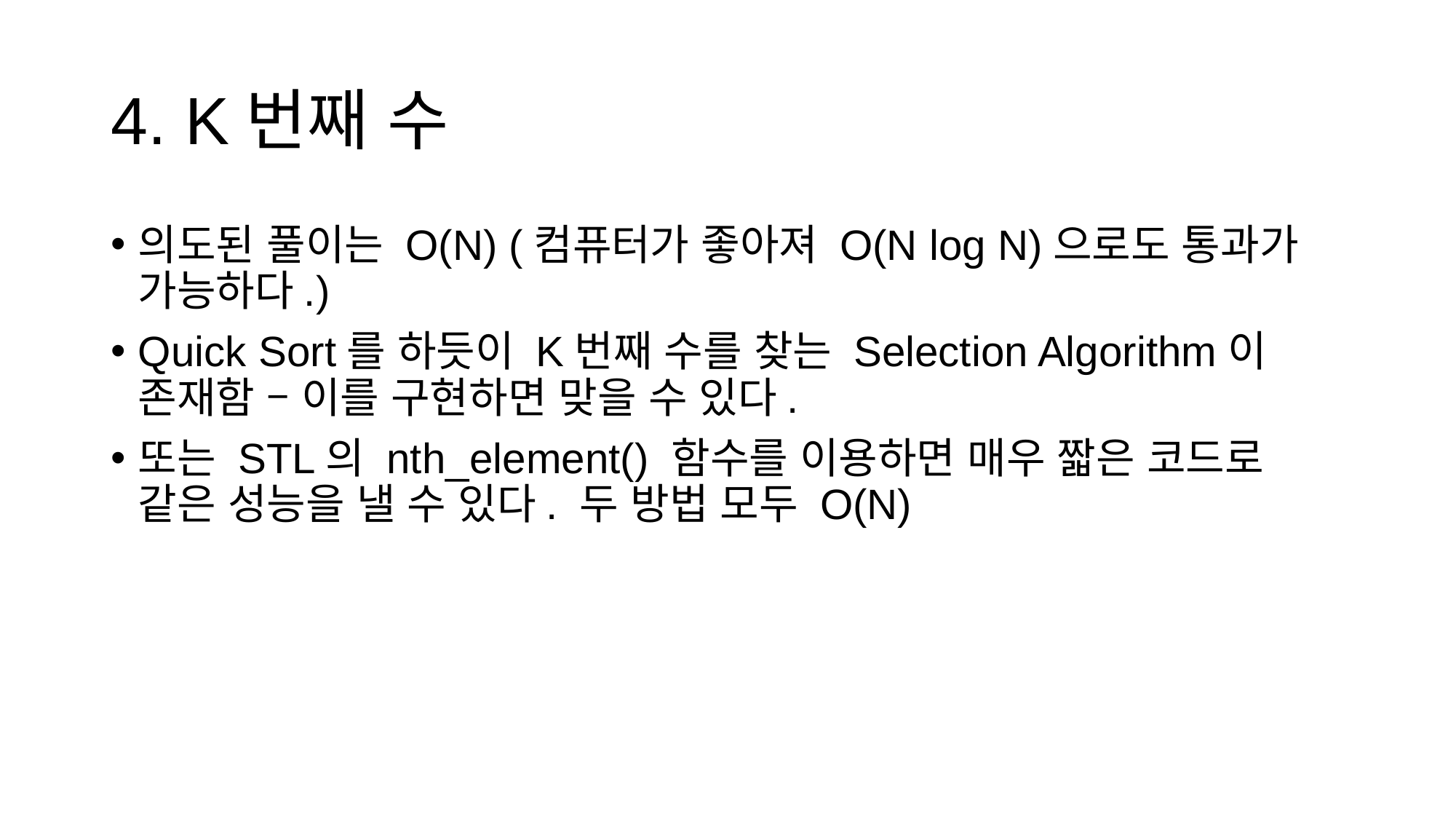

# 4. K번째 수
의도된 풀이는 O(N) (컴퓨터가 좋아져 O(N log N)으로도 통과가 가능하다.)
Quick Sort를 하듯이 K번째 수를 찾는 Selection Algorithm이 존재함 – 이를 구현하면 맞을 수 있다.
또는 STL의 nth_element() 함수를 이용하면 매우 짧은 코드로 같은 성능을 낼 수 있다. 두 방법 모두 O(N)